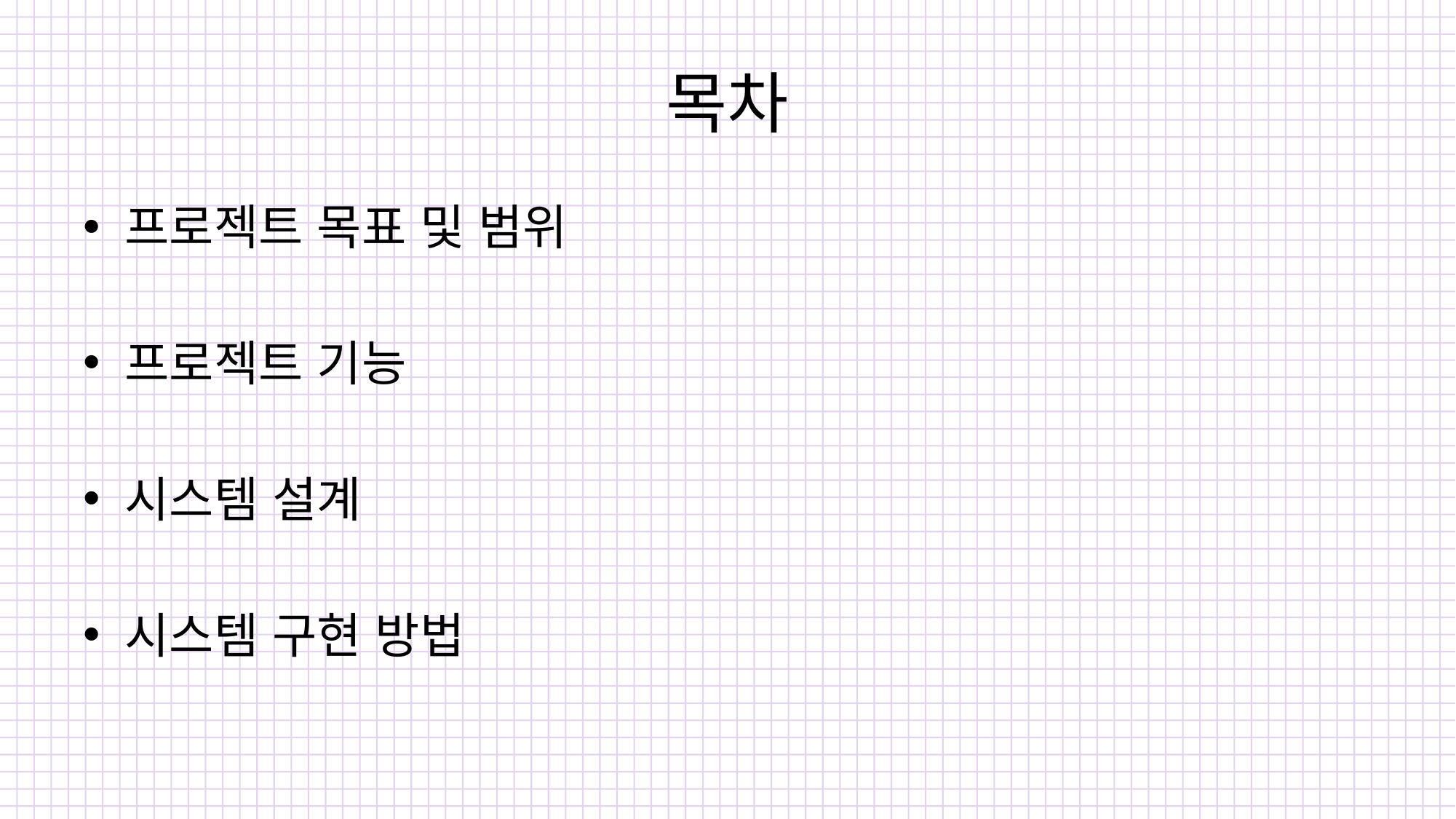

# 목차
프로젝트 목표 및 범위

프로젝트 기능

시스템 설계

시스템 구현 방법